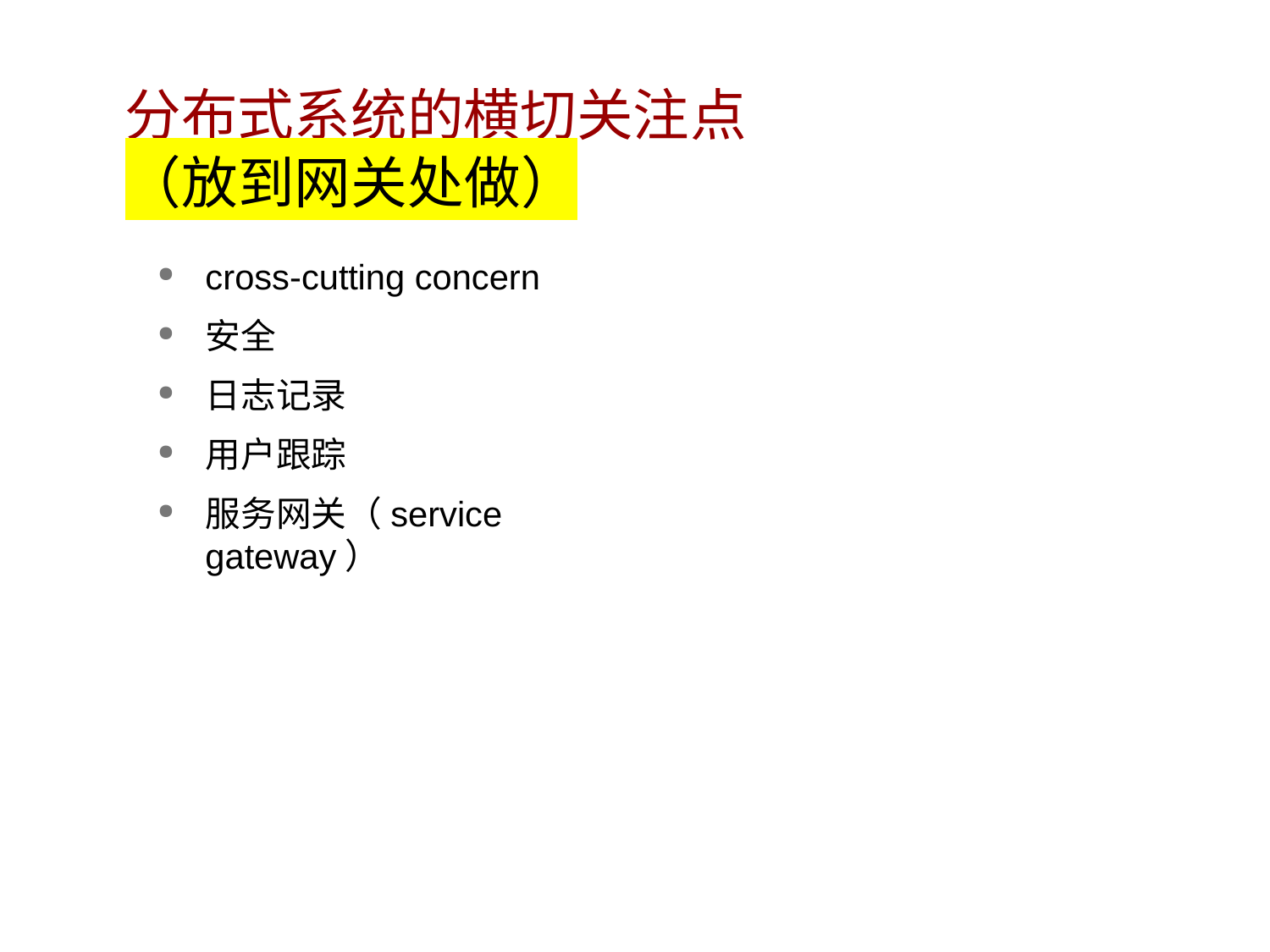

# 分布式系统的横切关注点（放到网关处做）
cross-cutting concern
安全
日志记录
用户跟踪
服务网关（service gateway）